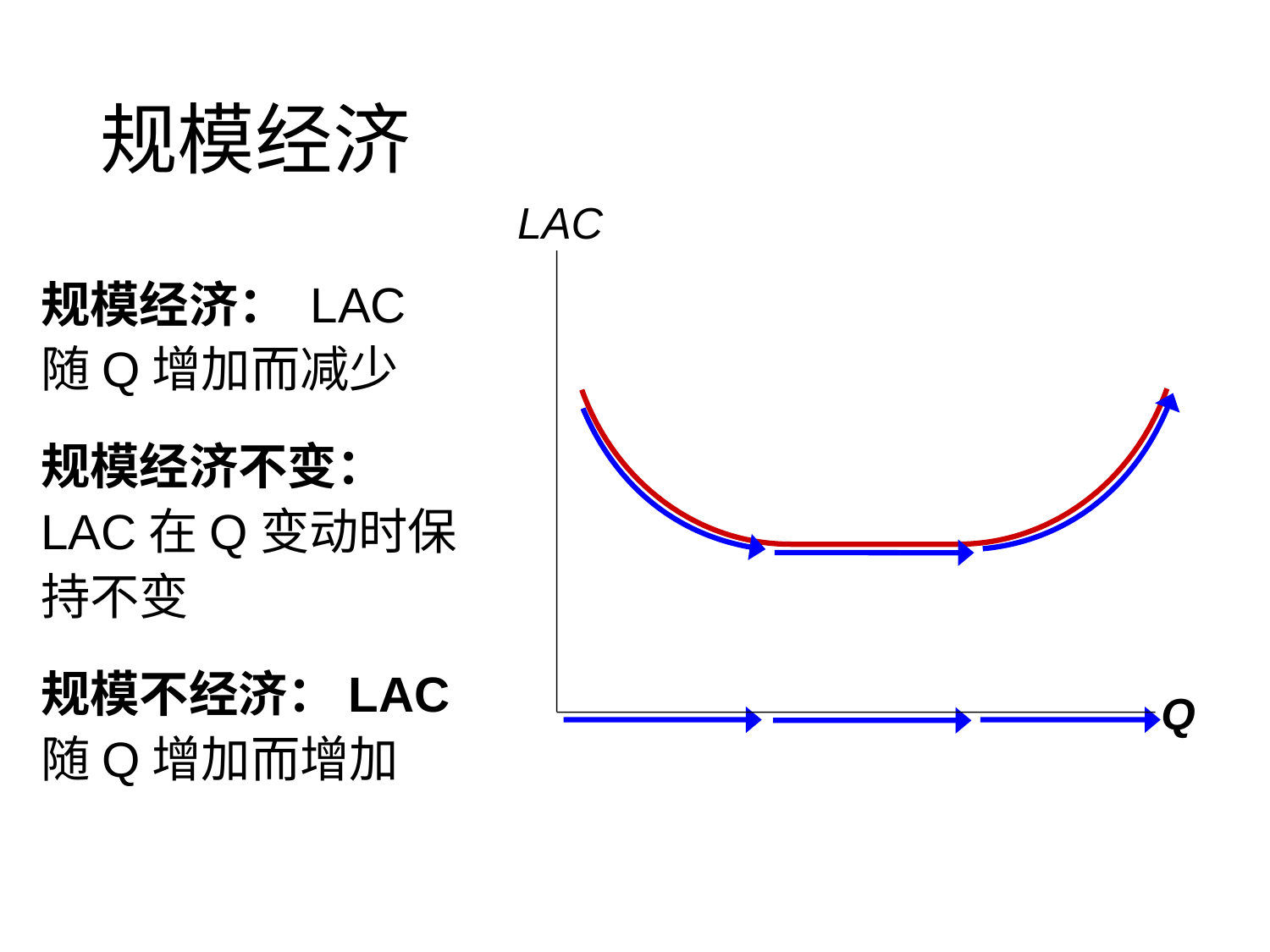

# 规模经济
LAC

Q

规模经济： LAC随Q增加而减少
规模经济不变： LAC在Q变动时保持不变
规模不经济：LAC随Q增加而增加